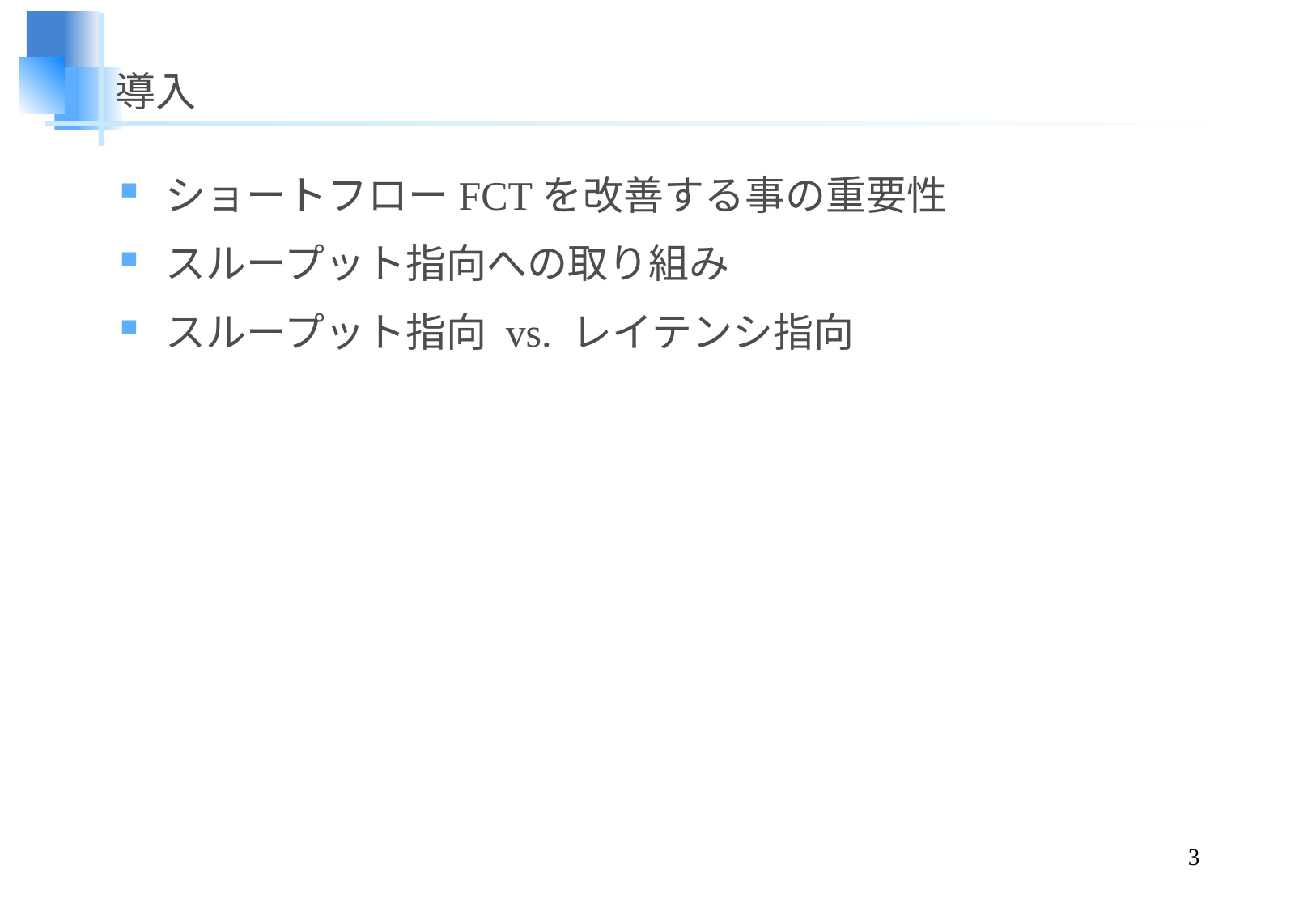

# 導入
ショートフローFCTを改善する事の重要性
スループット指向への取り組み
スループット指向 vs. レイテンシ指向
3